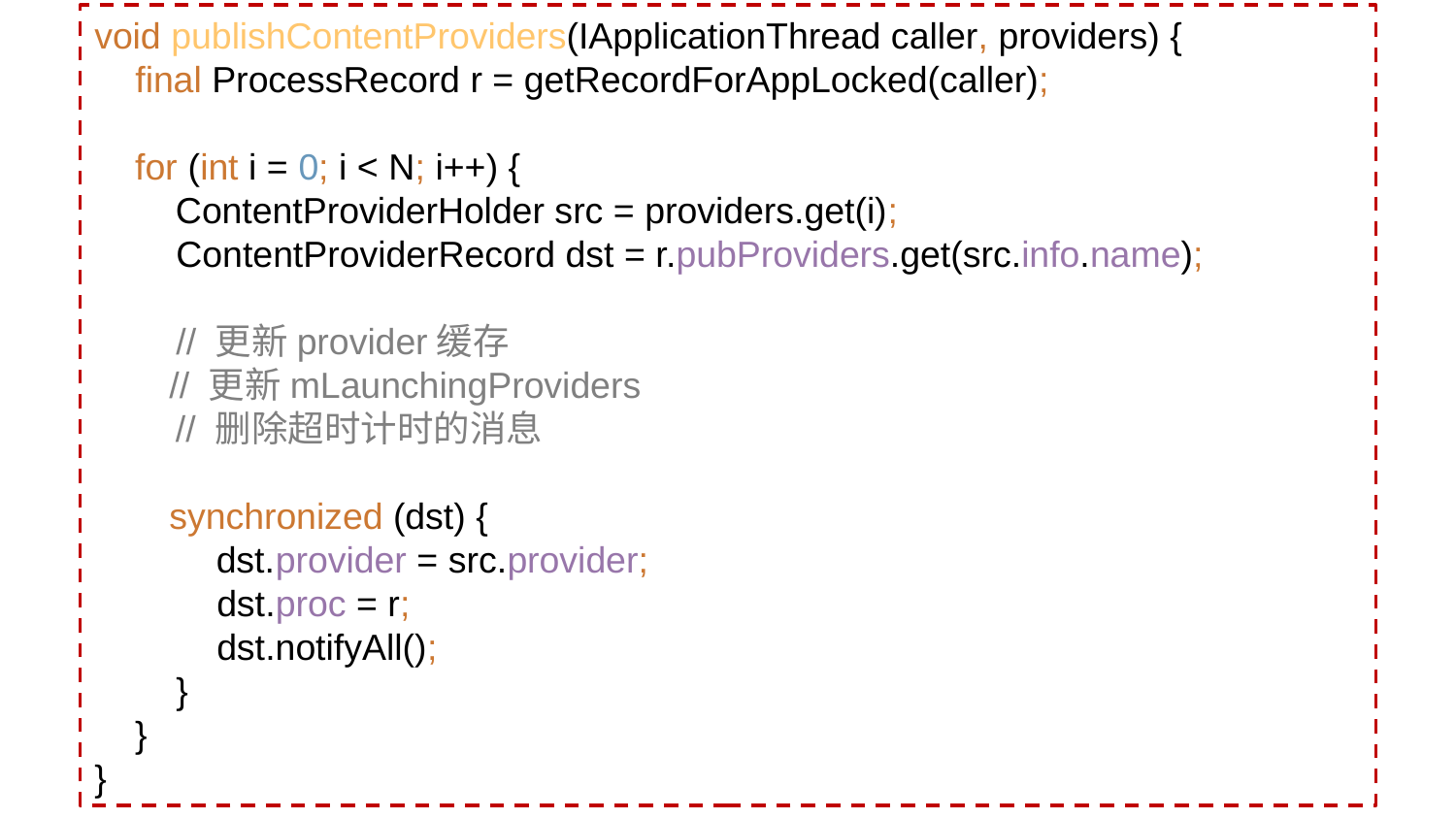

void publishContentProviders(IApplicationThread caller, providers) {
    final ProcessRecord r = getRecordForAppLocked(caller);
    for (int i = 0; i < N; i++) {
        ContentProviderHolder src = providers.get(i);
        ContentProviderRecord dst = r.pubProviders.get(src.info.name);
        // 更新provider缓存
        // 更新mLaunchingProviders
        // 删除超时计时的消息
        synchronized (dst) {
            dst.provider = src.provider;
            dst.proc = r;
            dst.notifyAll();
        }
    }
}